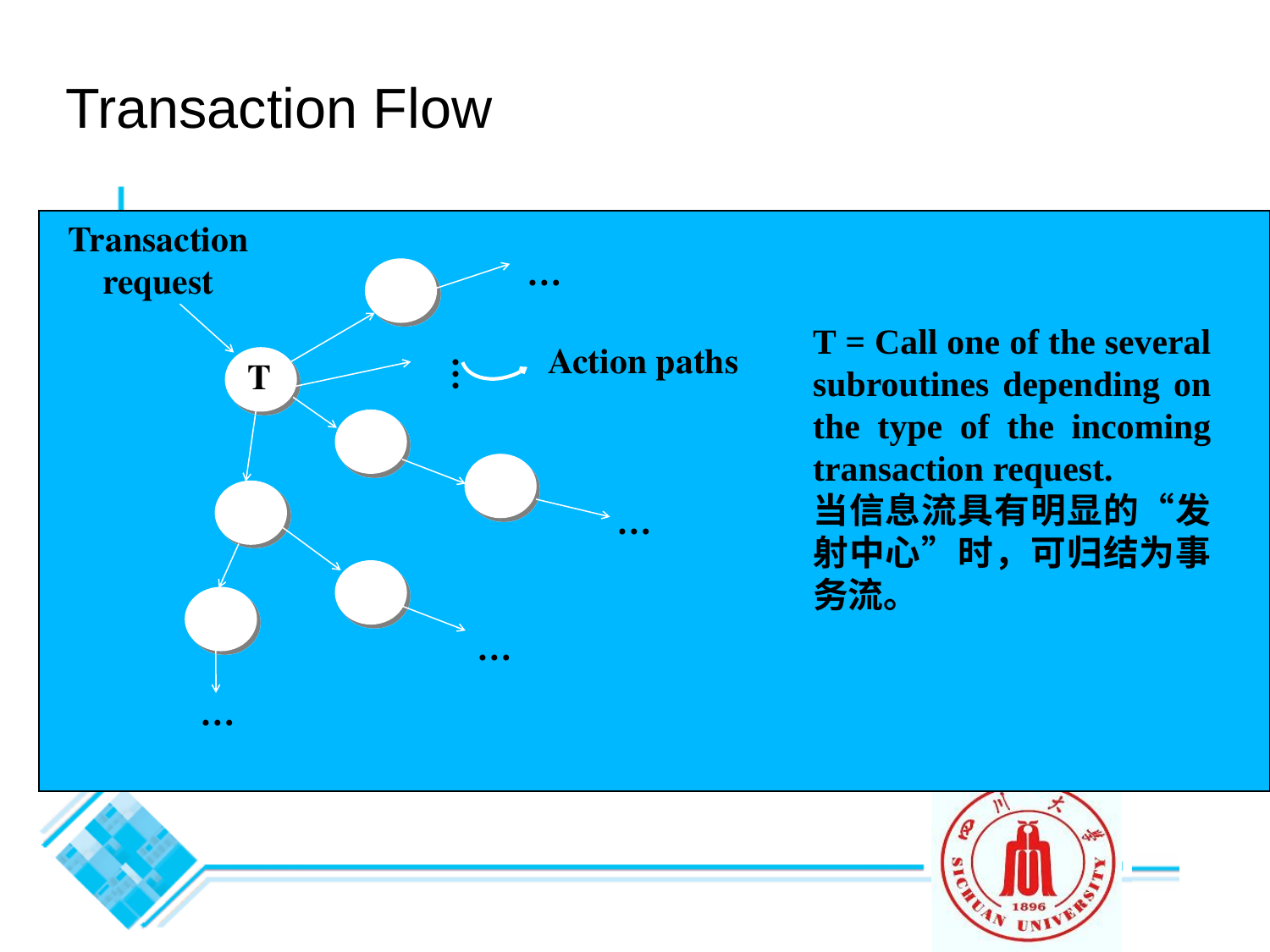

Transaction Flow
 …

Transaction
request

T = Call one of the several subroutines depending on the type of the incoming transaction request.
当信息流具有明显的“发射中心”时，可归结为事务流。

  …
Action paths
T

 …

 …

  …